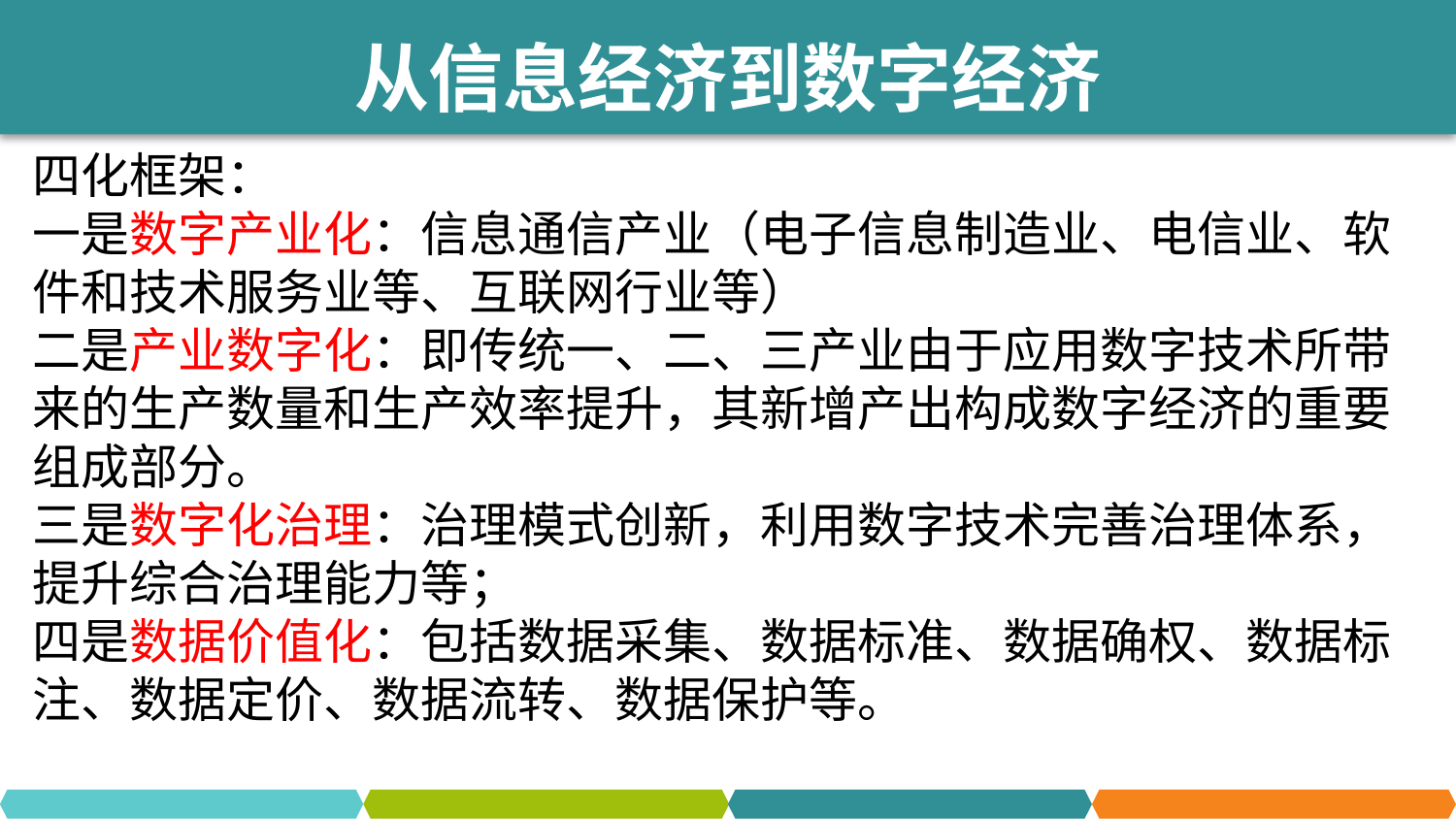

从信息经济到数字经济
四化框架：
一是数字产业化：信息通信产业（电子信息制造业、电信业、软件和技术服务业等、互联网行业等）
二是产业数字化：即传统一、二、三产业由于应用数字技术所带来的生产数量和生产效率提升，其新增产出构成数字经济的重要组成部分。
三是数字化治理：治理模式创新，利用数字技术完善治理体系，提升综合治理能力等；
四是数据价值化：包括数据采集、数据标准、数据确权、数据标注、数据定价、数据流转、数据保护等。